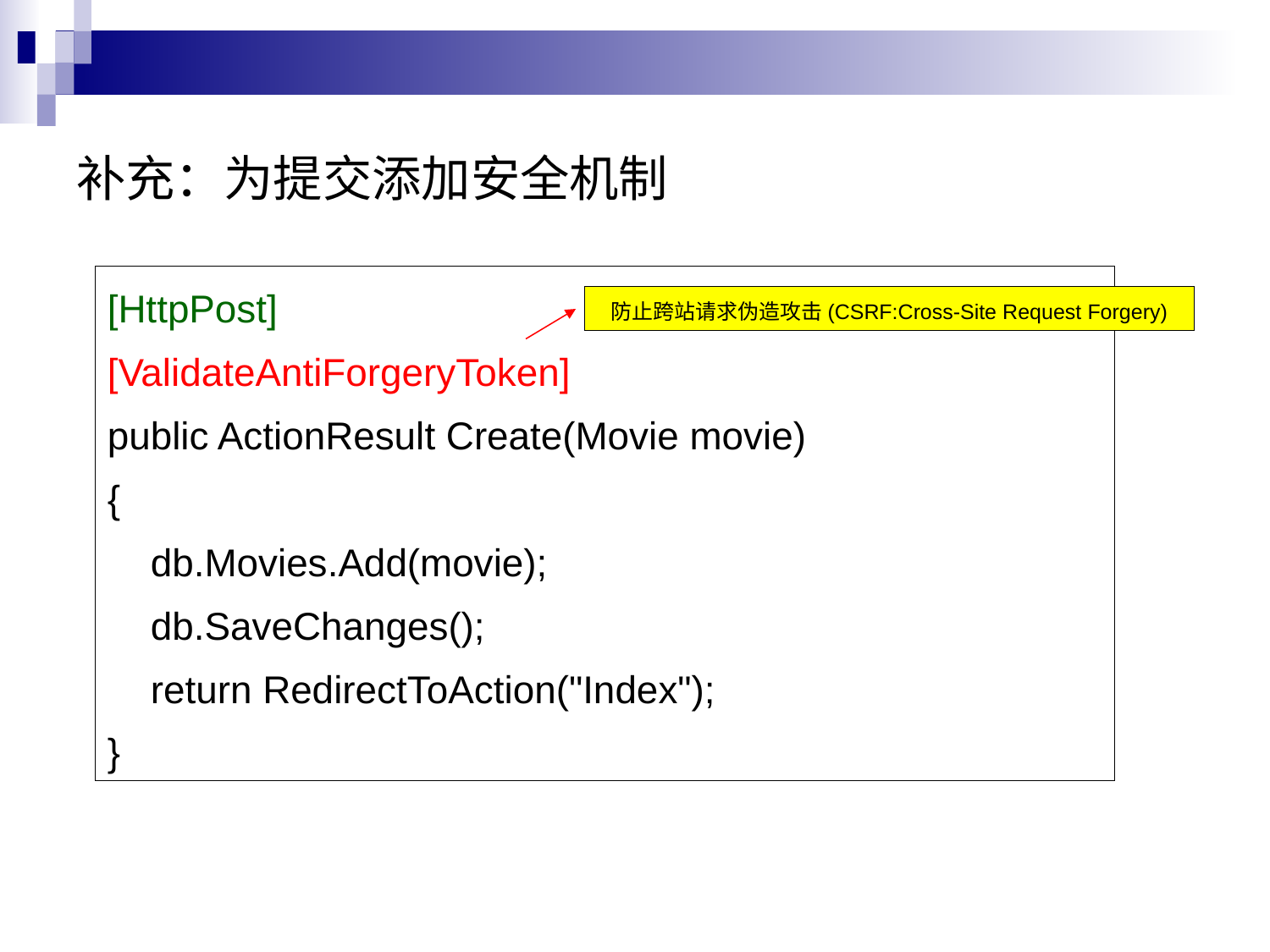

补充：为提交添加安全机制
[HttpPost]
[ValidateAntiForgeryToken]
public ActionResult Create(Movie movie)
{
    db.Movies.Add(movie);
    db.SaveChanges();
    return RedirectToAction("Index");
}
防止跨站请求伪造攻击(CSRF:Cross-Site Request Forgery)